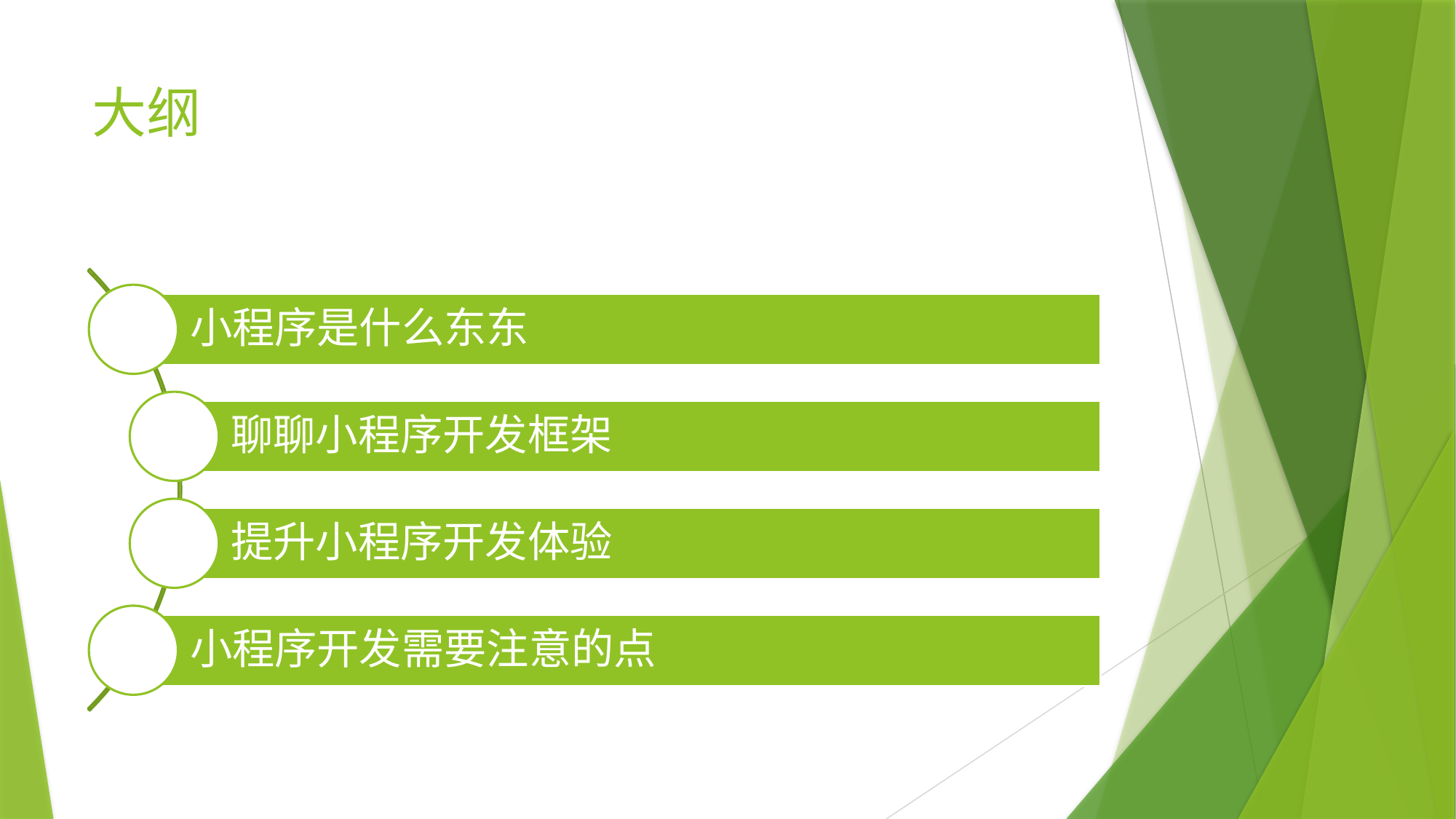

# 大纲
小程序是什么东东
聊聊小程序开发框架
提升小程序开发体验
小程序开发需要注意的点